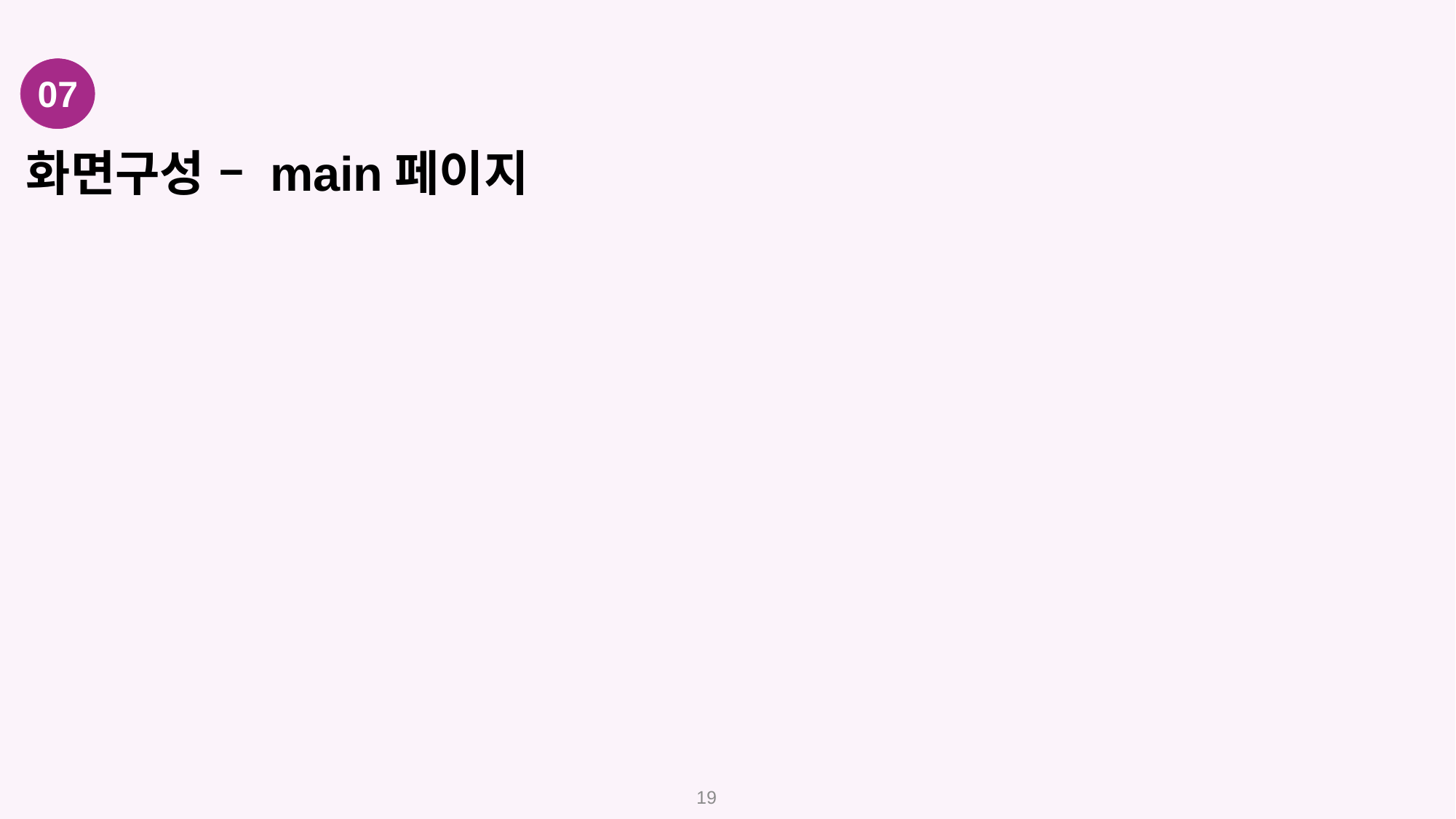

# 화면구성 – main페이지

07

05

06

03
19